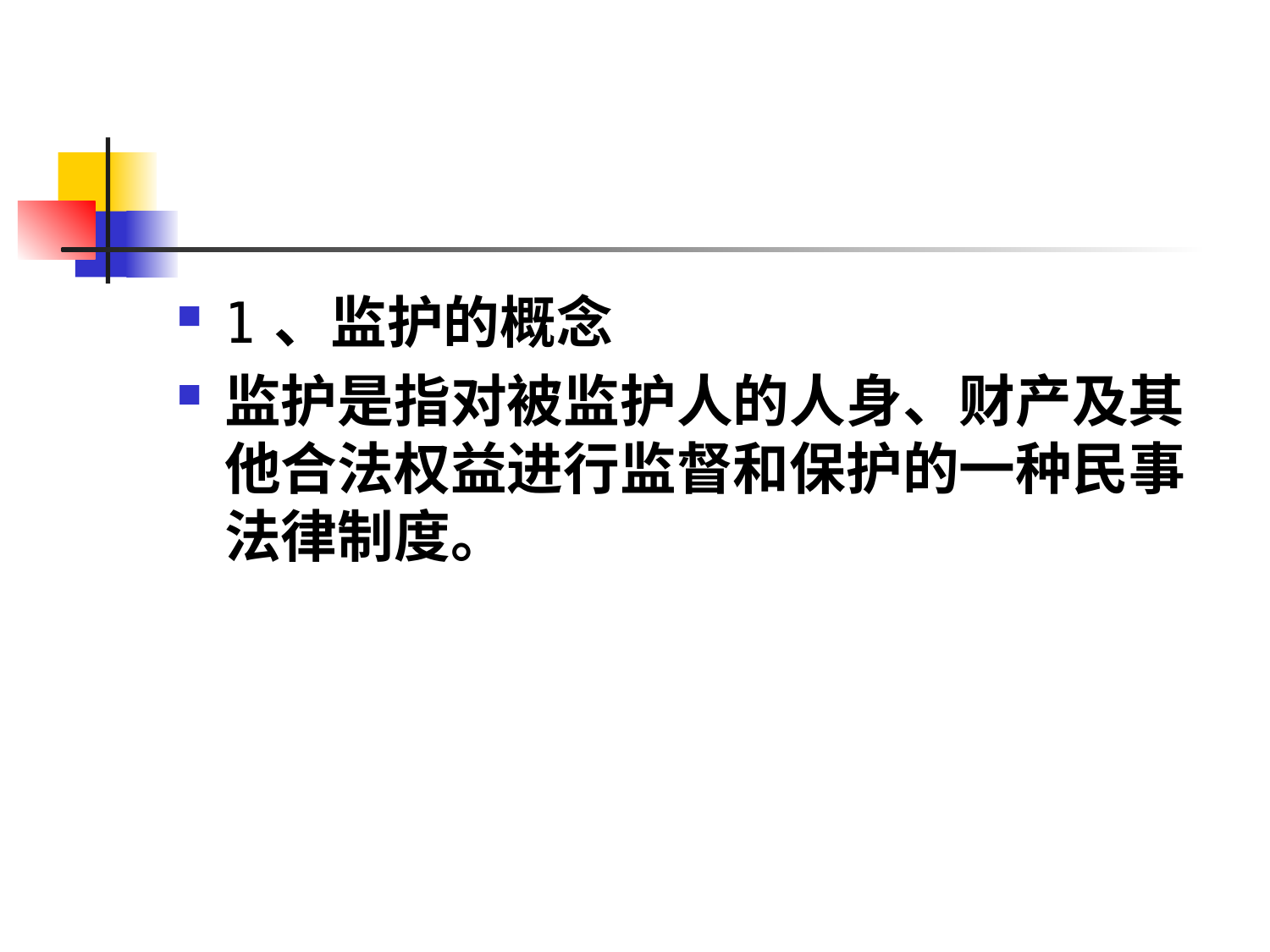

#
1、监护的概念
监护是指对被监护人的人身、财产及其他合法权益进行监督和保护的一种民事法律制度。